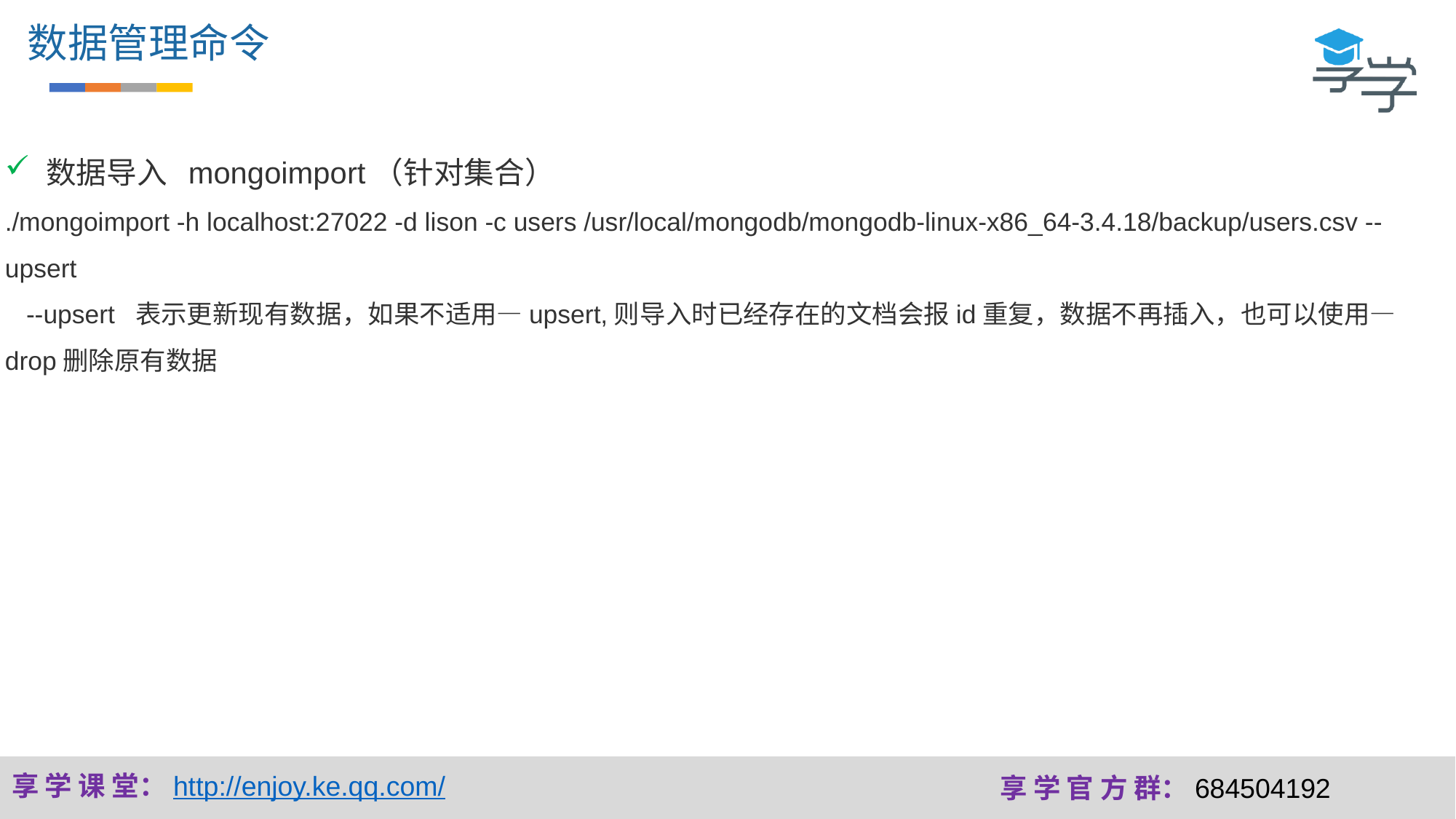

数据管理命令

数据导入  mongoimport（针对集合）
./mongoimport -h localhost:27022 -d lison -c users /usr/local/mongodb/mongodb-linux-x86_64-3.4.18/backup/users.csv --upsert
   --upsert  表示更新现有数据，如果不适用—upsert,则导入时已经存在的文档会报id重复，数据不再插入，也可以使用—drop删除原有数据